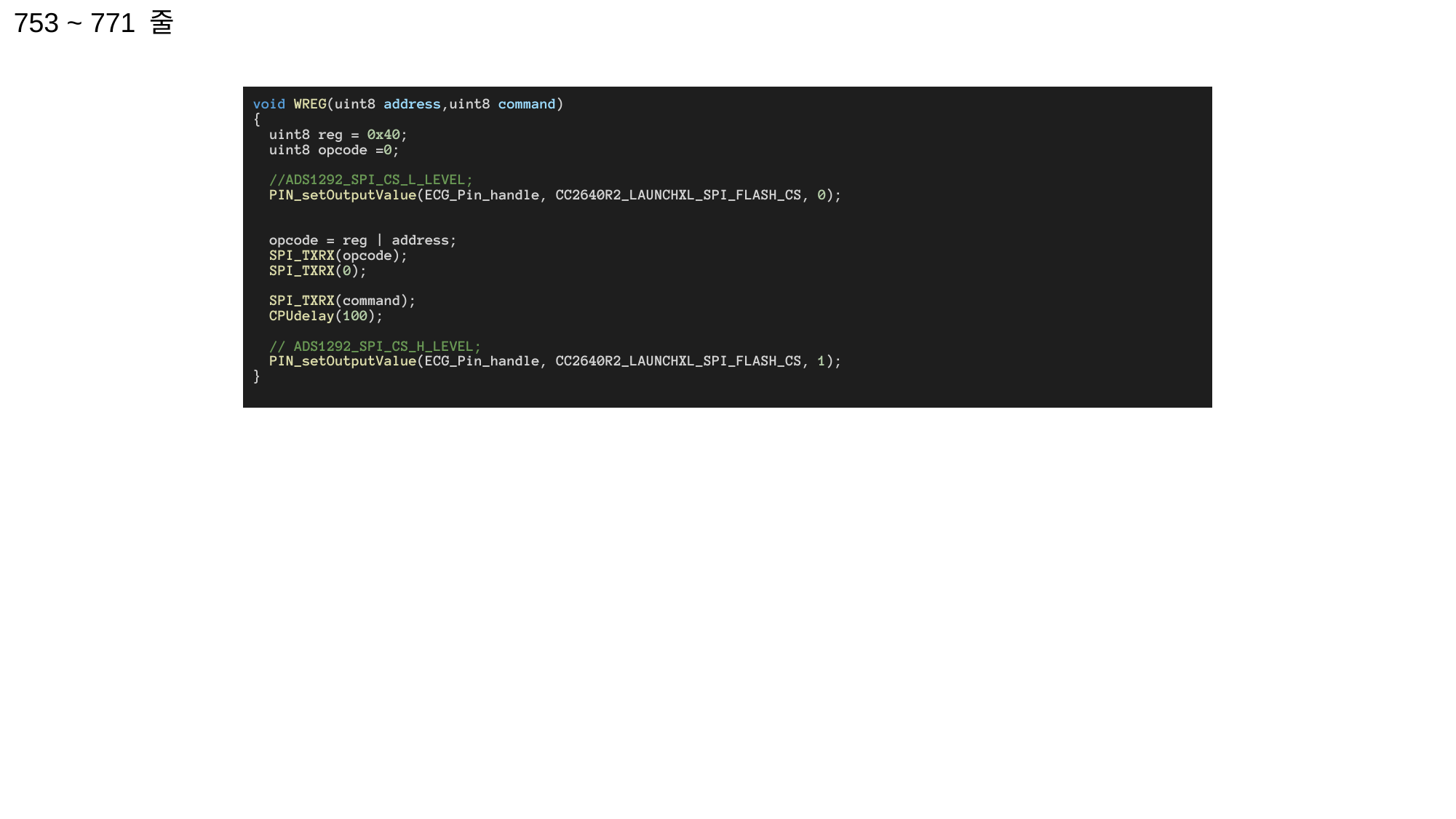

753 ~ 771 줄
| void WREG(uint8 address,uint8 command) {   uint8 reg = 0x40;   uint8 opcode =0;   //ADS1292\_SPI\_CS\_L\_LEVEL;   PIN\_setOutputValue(ECG\_Pin\_handle, CC2640R2\_LAUNCHXL\_SPI\_FLASH\_CS, 0);   opcode = reg | address;   SPI\_TXRX(opcode);    SPI\_TXRX(0);        SPI\_TXRX(command);   CPUdelay(100);   // ADS1292\_SPI\_CS\_H\_LEVEL;   PIN\_setOutputValue(ECG\_Pin\_handle, CC2640R2\_LAUNCHXL\_SPI\_FLASH\_CS, 1); } |
| --- |